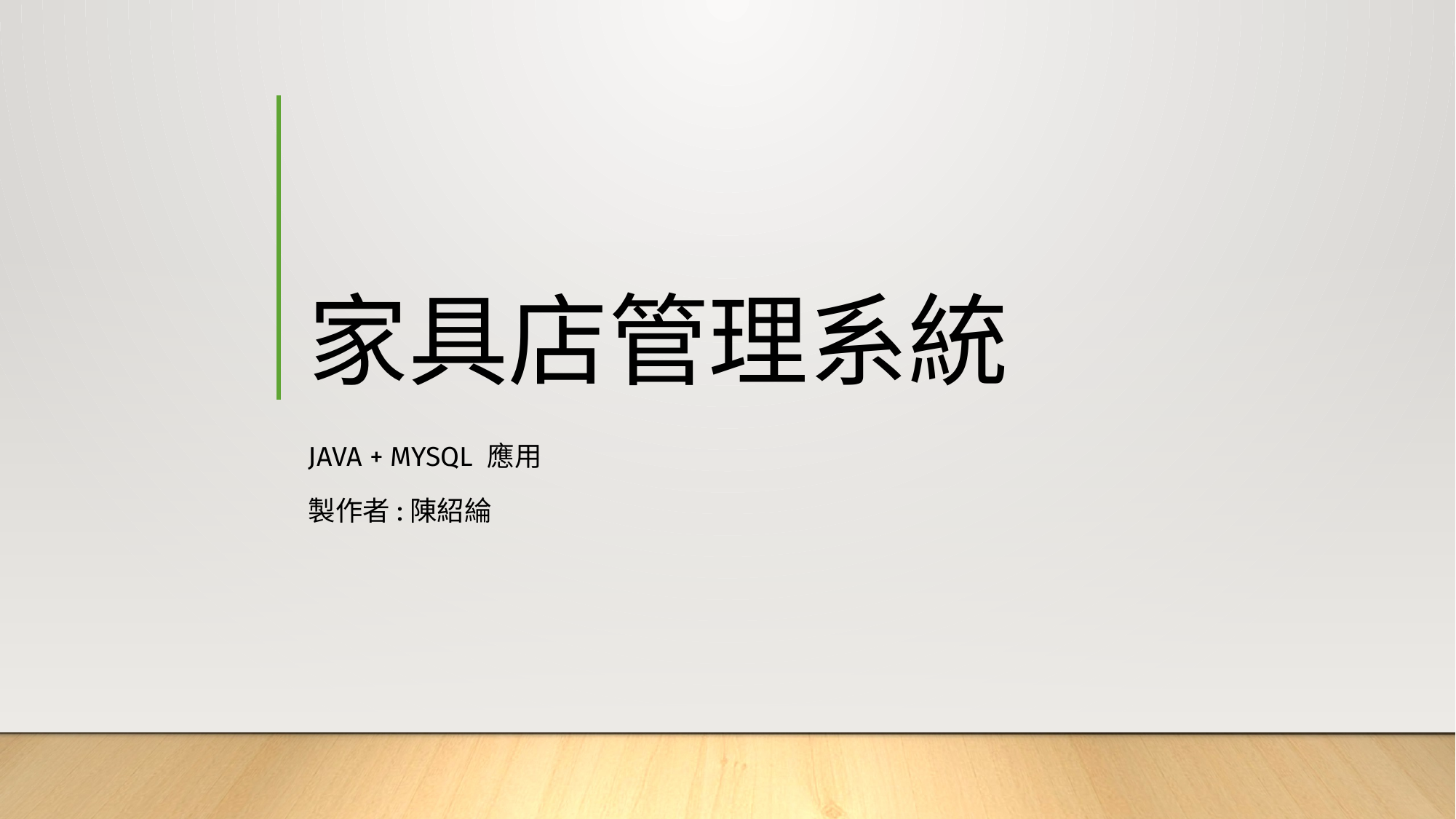

# 家具店管理系統
Java + MySQL 應用
製作者:陳紹綸